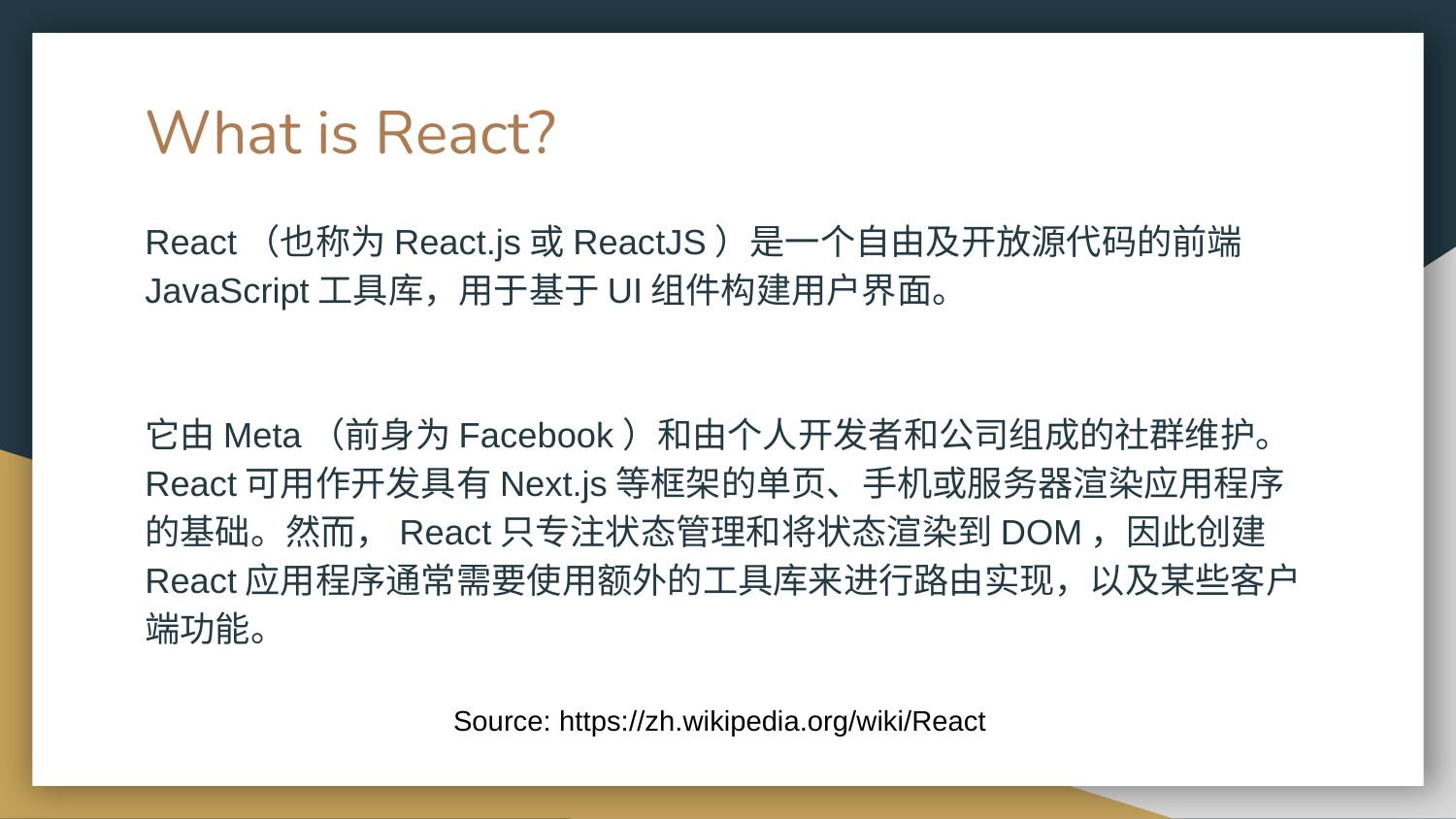

# What is React?
React（也称为React.js或ReactJS）是一个自由及开放源代码的前端JavaScript工具库，用于基于UI组件构建用户界面。

它由Meta（前身为Facebook）和由个人开发者和公司组成的社群维护。React可用作开发具有Next.js等框架的单页、手机或服务器渲染应用程序的基础。然而，React只专注状态管理和将状态渲染到DOM，因此创建React应用程序通常需要使用额外的工具库来进行路由实现，以及某些客户端功能。
Source: https://zh.wikipedia.org/wiki/React
4